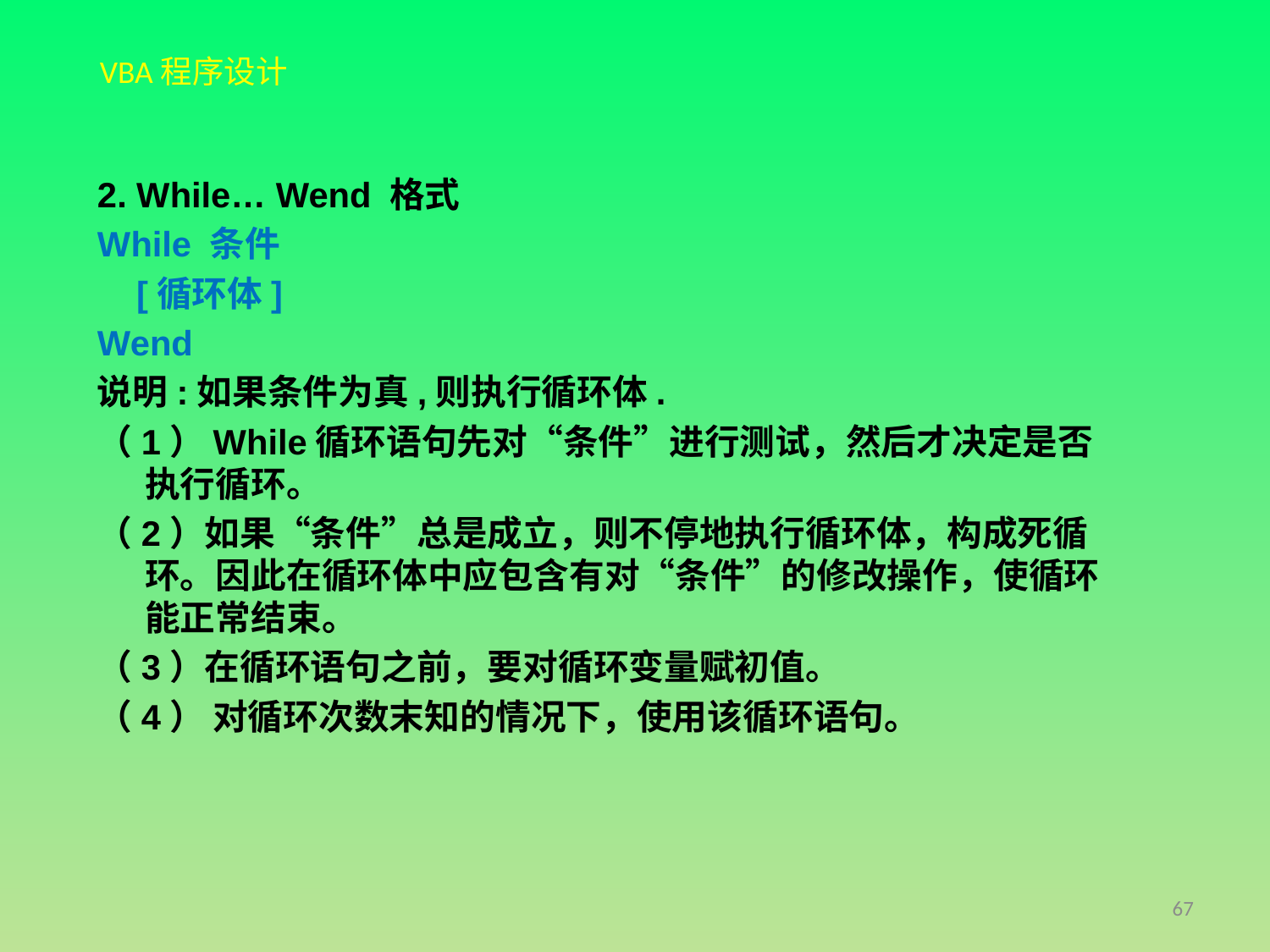

2. While… Wend 格式
While 条件
    [循环体]
Wend
说明:如果条件为真,则执行循环体.
（1）While循环语句先对“条件”进行测试，然后才决定是否执行循环。
（2）如果“条件”总是成立，则不停地执行循环体，构成死循环。因此在循环体中应包含有对“条件”的修改操作，使循环能正常结束。
（3）在循环语句之前，要对循环变量赋初值。
（4） 对循环次数末知的情况下，使用该循环语句。

67